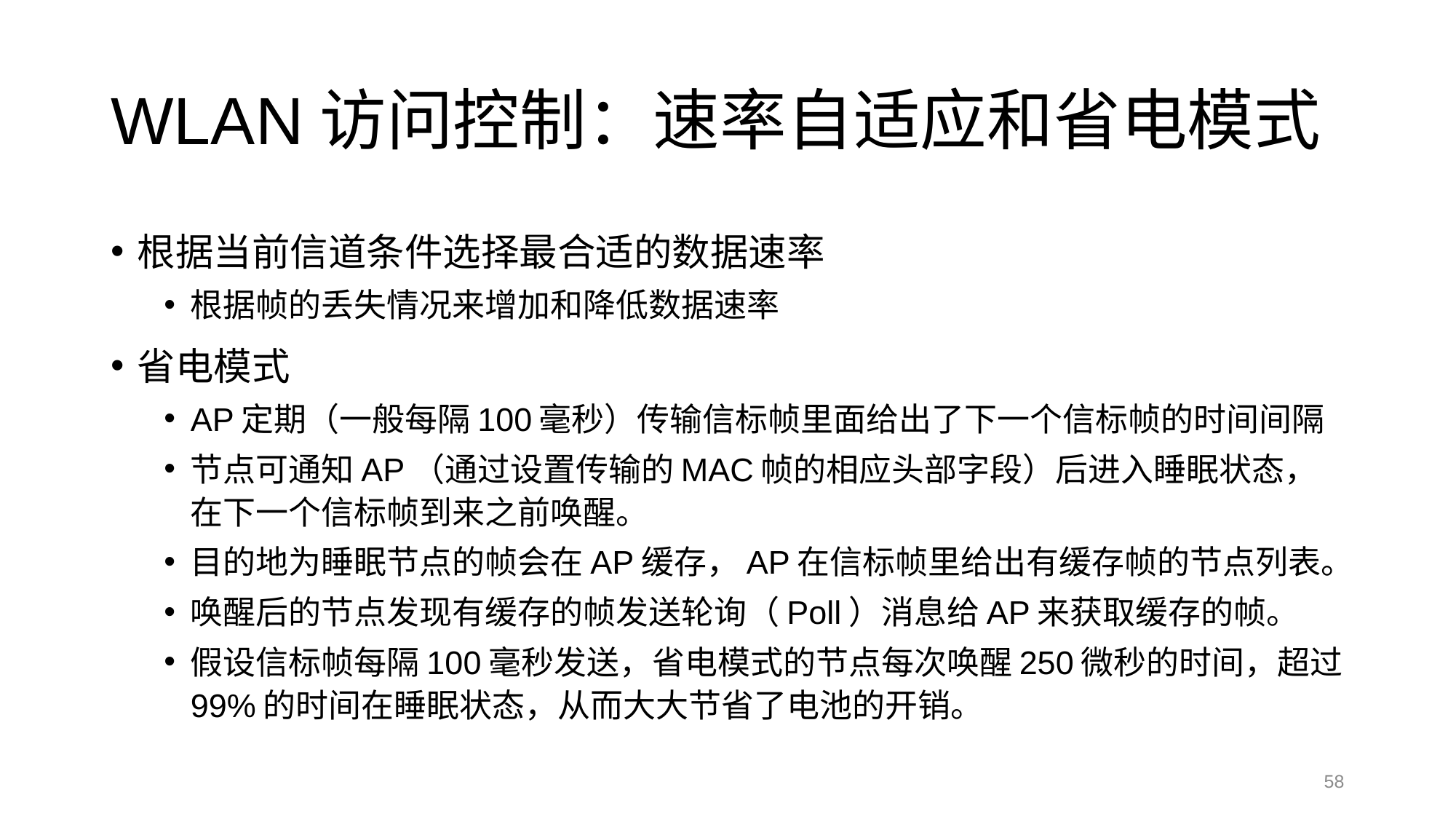

# WLAN访问控制：速率自适应和省电模式
根据当前信道条件选择最合适的数据速率
根据帧的丢失情况来增加和降低数据速率
省电模式
AP定期（一般每隔100毫秒）传输信标帧里面给出了下一个信标帧的时间间隔
节点可通知AP（通过设置传输的MAC帧的相应头部字段）后进入睡眠状态，在下一个信标帧到来之前唤醒。
目的地为睡眠节点的帧会在AP缓存，AP在信标帧里给出有缓存帧的节点列表。
唤醒后的节点发现有缓存的帧发送轮询（Poll）消息给AP来获取缓存的帧。
假设信标帧每隔100毫秒发送，省电模式的节点每次唤醒250微秒的时间，超过99%的时间在睡眠状态，从而大大节省了电池的开销。

58